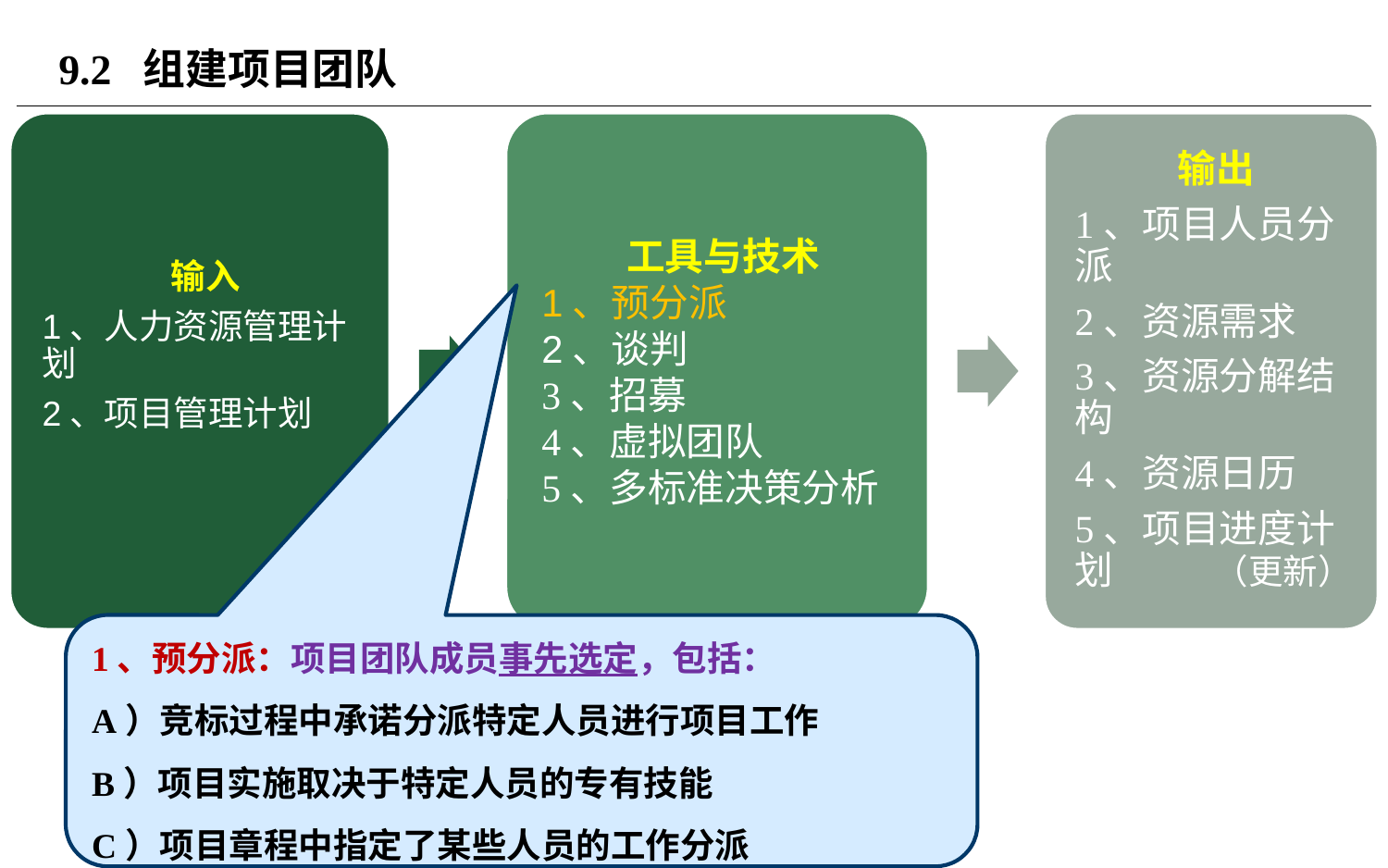

# 9.2  组建项目团队
输入
1、人力资源管理计划
2、项目管理计划

工具与技术
1、预分派
2、谈判
3、招募
4、虚拟团队
5、多标准决策分析

输出
1、项目人员分派
2、资源需求
3、资源分解结构
4、资源日历
5、项目进度计划	（更新）

1、预分派：项目团队成员事先选定，包括：
A）竞标过程中承诺分派特定人员进行项目工作
B）项目实施取决于特定人员的专有技能
C）项目章程中指定了某些人员的工作分派